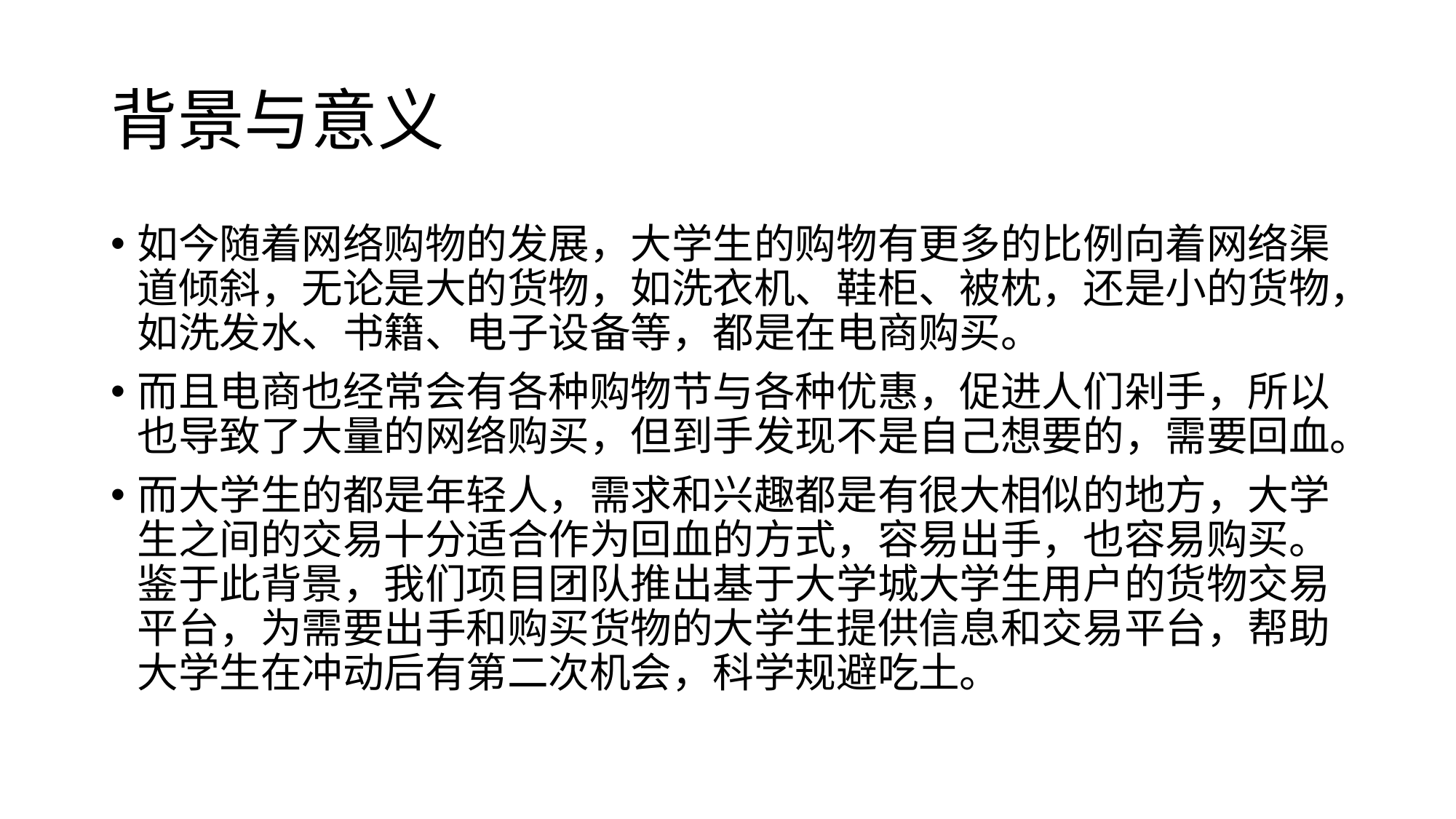

# 背景与意义
如今随着网络购物的发展，大学生的购物有更多的比例向着网络渠道倾斜，无论是大的货物，如洗衣机、鞋柜、被枕，还是小的货物，如洗发水、书籍、电子设备等，都是在电商购买。
而且电商也经常会有各种购物节与各种优惠，促进人们剁手，所以也导致了大量的网络购买，但到手发现不是自己想要的，需要回血。
而大学生的都是年轻人，需求和兴趣都是有很大相似的地方，大学生之间的交易十分适合作为回血的方式，容易出手，也容易购买。鉴于此背景，我们项目团队推出基于大学城大学生用户的货物交易平台，为需要出手和购买货物的大学生提供信息和交易平台，帮助大学生在冲动后有第二次机会，科学规避吃土。